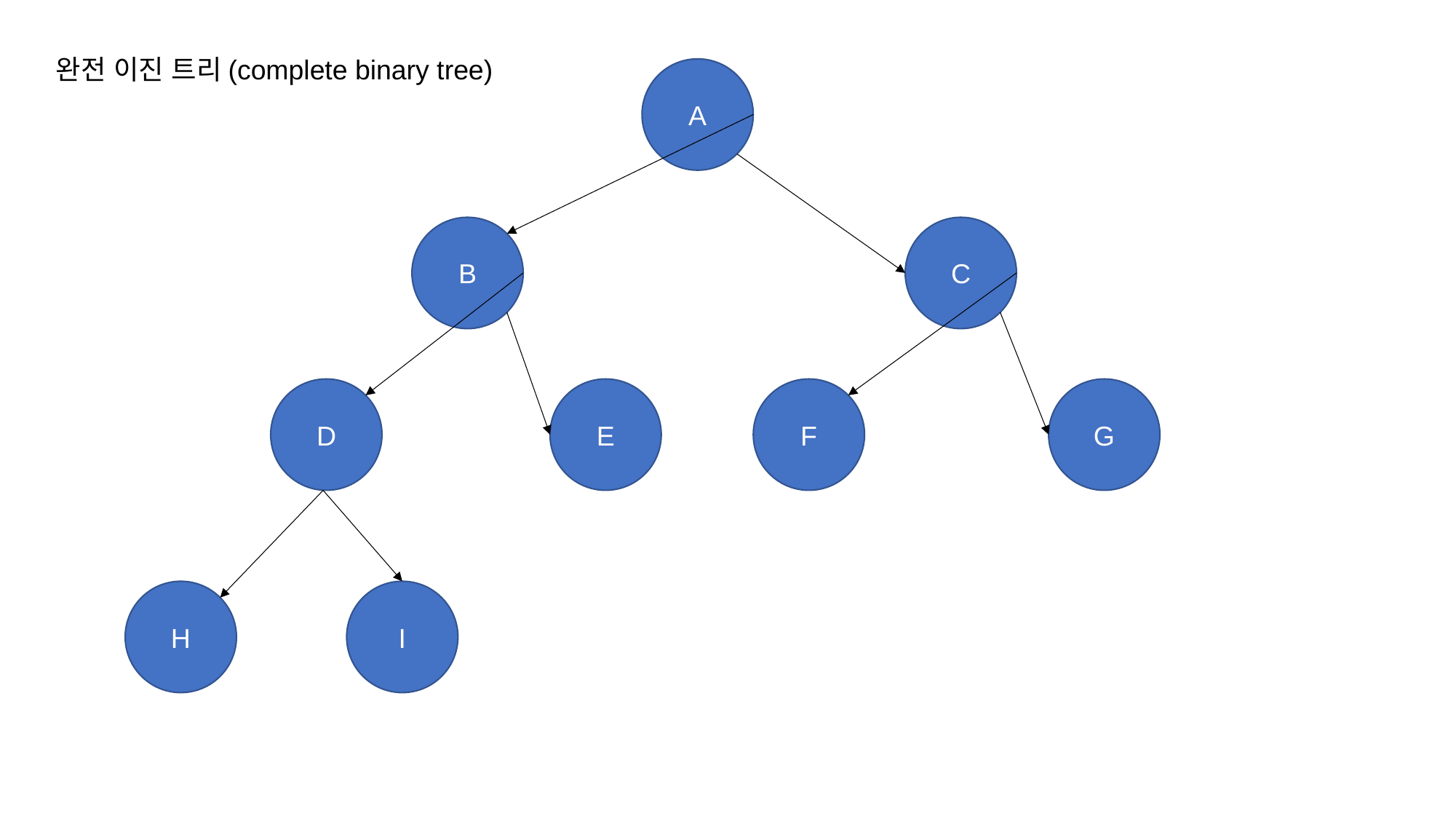

완전 이진 트리(complete binary tree)
A
B
C
D
E
F
G
H
I